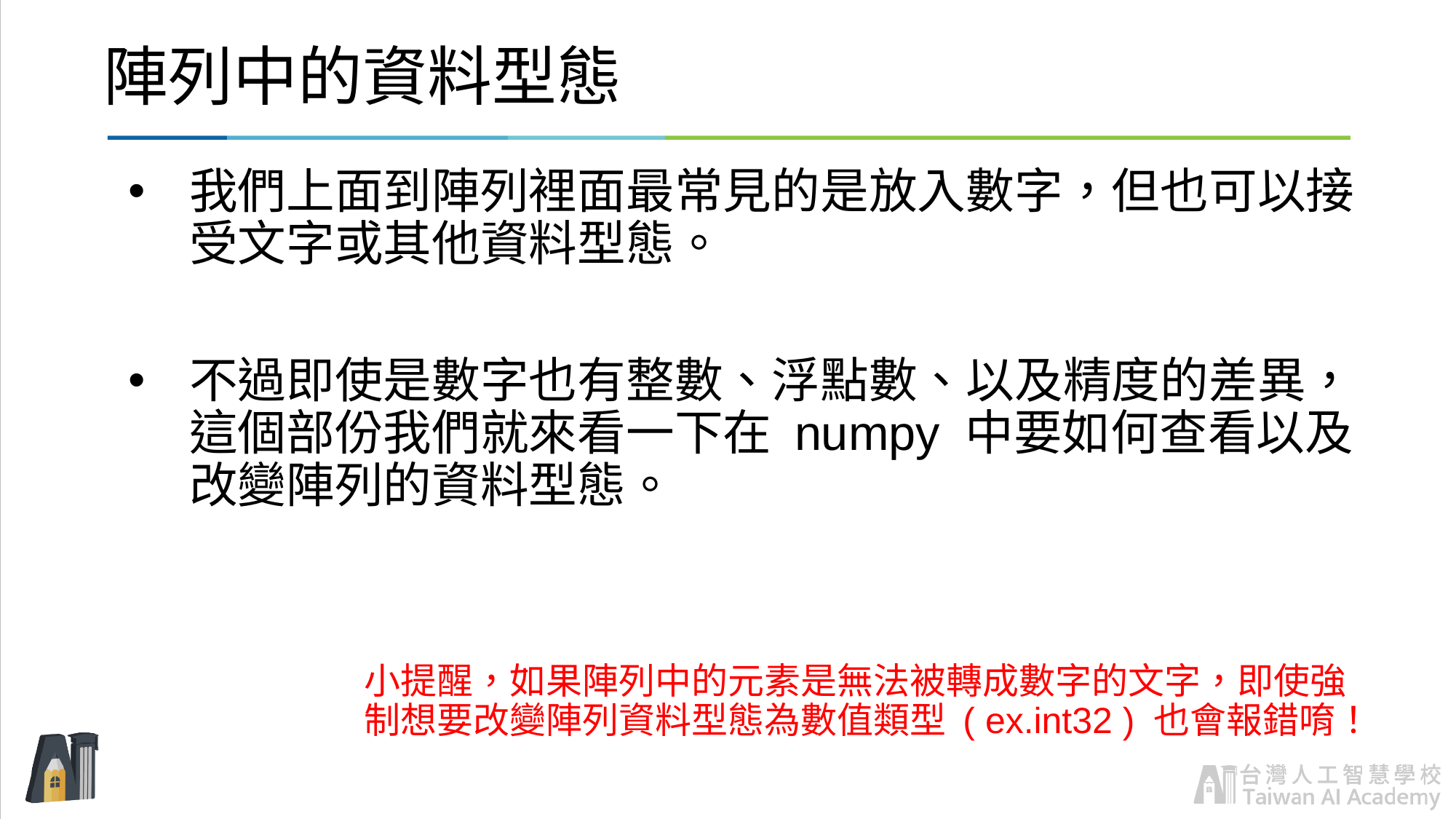

# 陣列中的資料型態
我們上面到陣列裡面最常見的是放入數字，但也可以接受文字或其他資料型態。

不過即使是數字也有整數、浮點數、以及精度的差異，這個部份我們就來看一下在 numpy 中要如何查看以及改變陣列的資料型態。
小提醒，如果陣列中的元素是無法被轉成數字的文字，即使強制想要改變陣列資料型態為數值類型 ( ex.int32 ) 也會報錯唷！